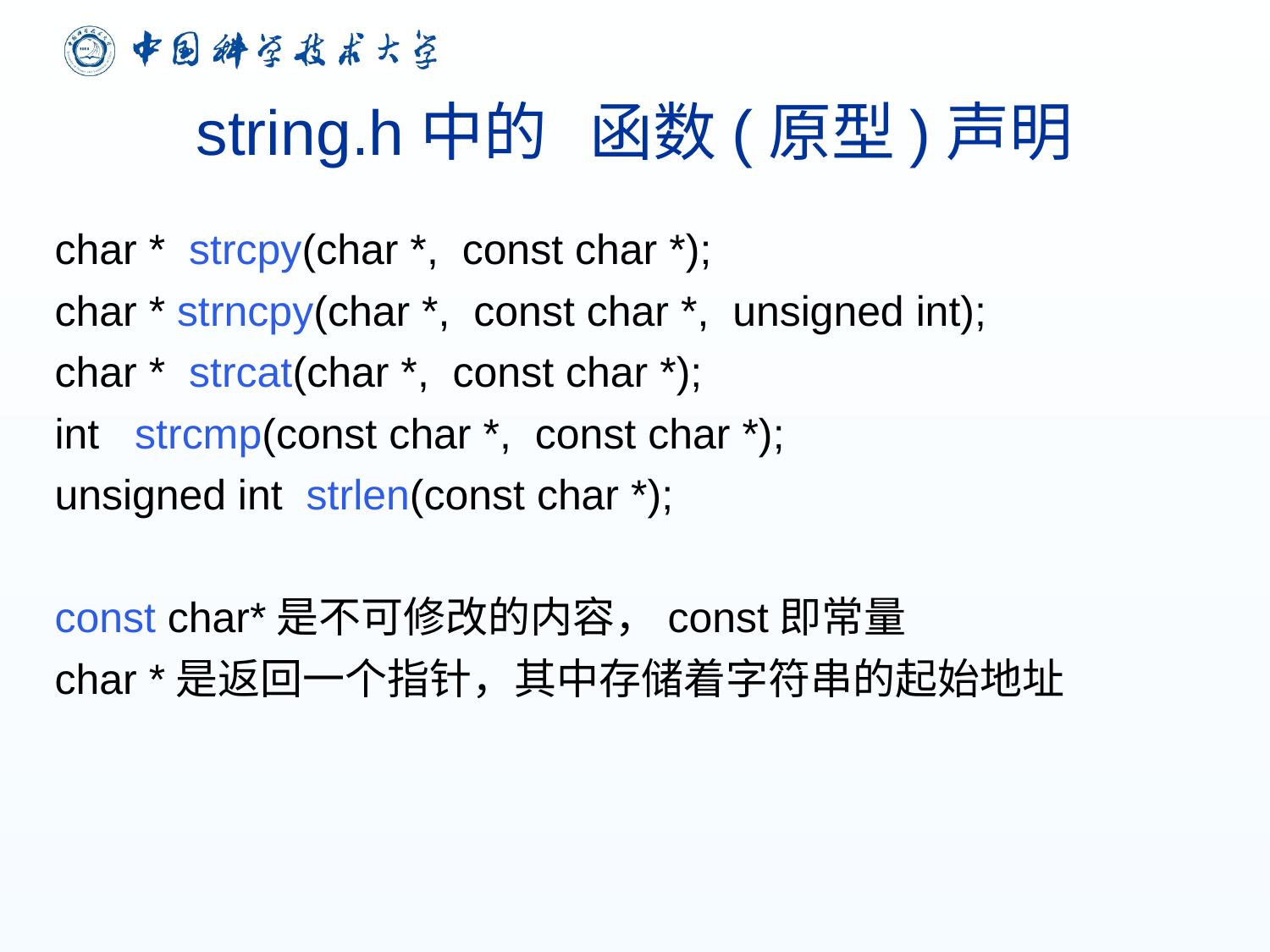

# string.h中的   函数(原型)声明
char *  strcpy(char *,  const char *);
char * strncpy(char *,  const char *,  unsigned int);
char *  strcat(char *,  const char *);
int   strcmp(const char *,  const char *);
unsigned int  strlen(const char *);

const char*是不可修改的内容，const即常量
char *是返回一个指针，其中存储着字符串的起始地址